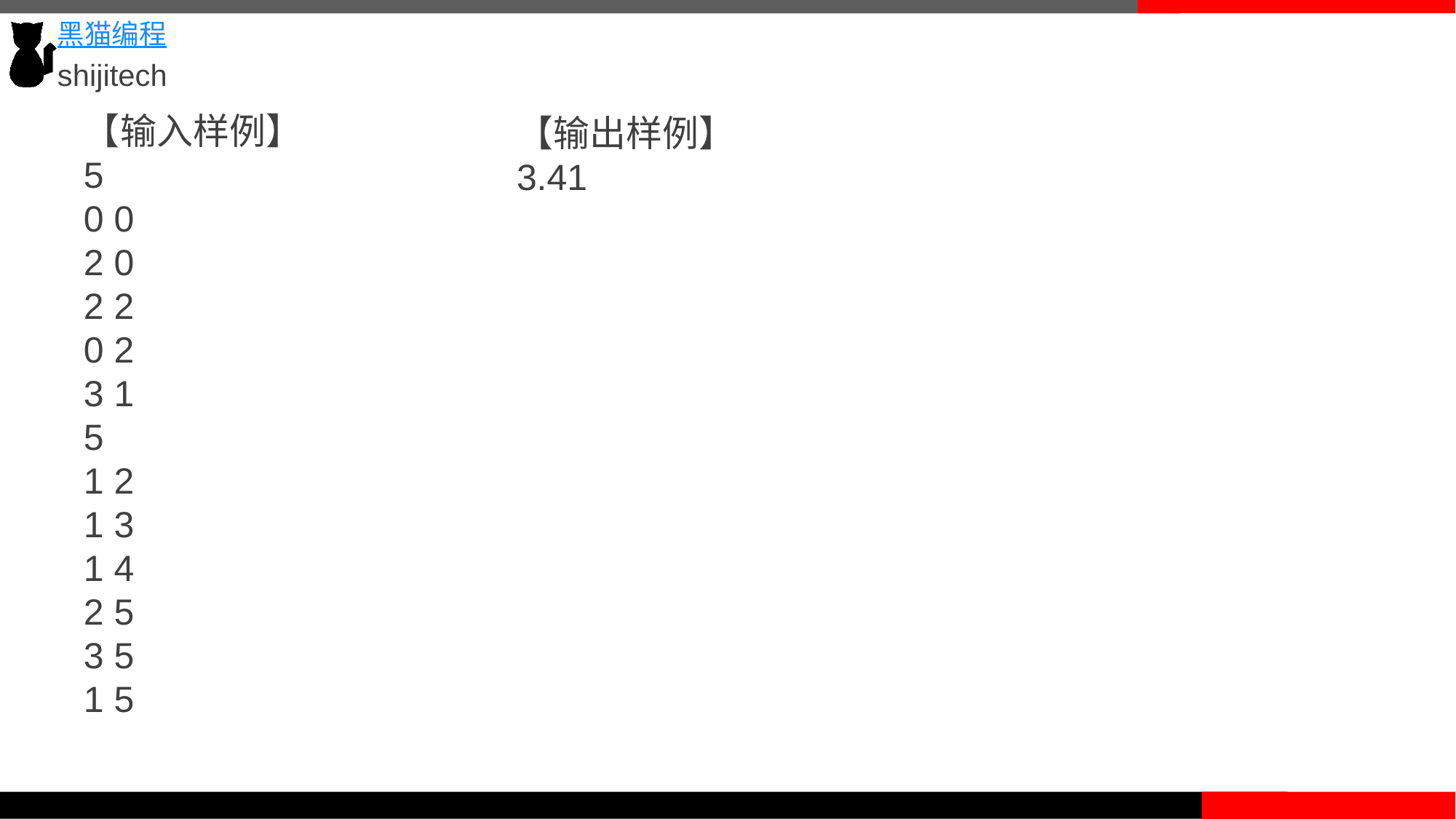

【输入样例】
5
0 0
2 0
2 2
0 2
3 1
5
1 2
1 3
1 4
2 5
3 5
1 5

【输出样例】
3.41